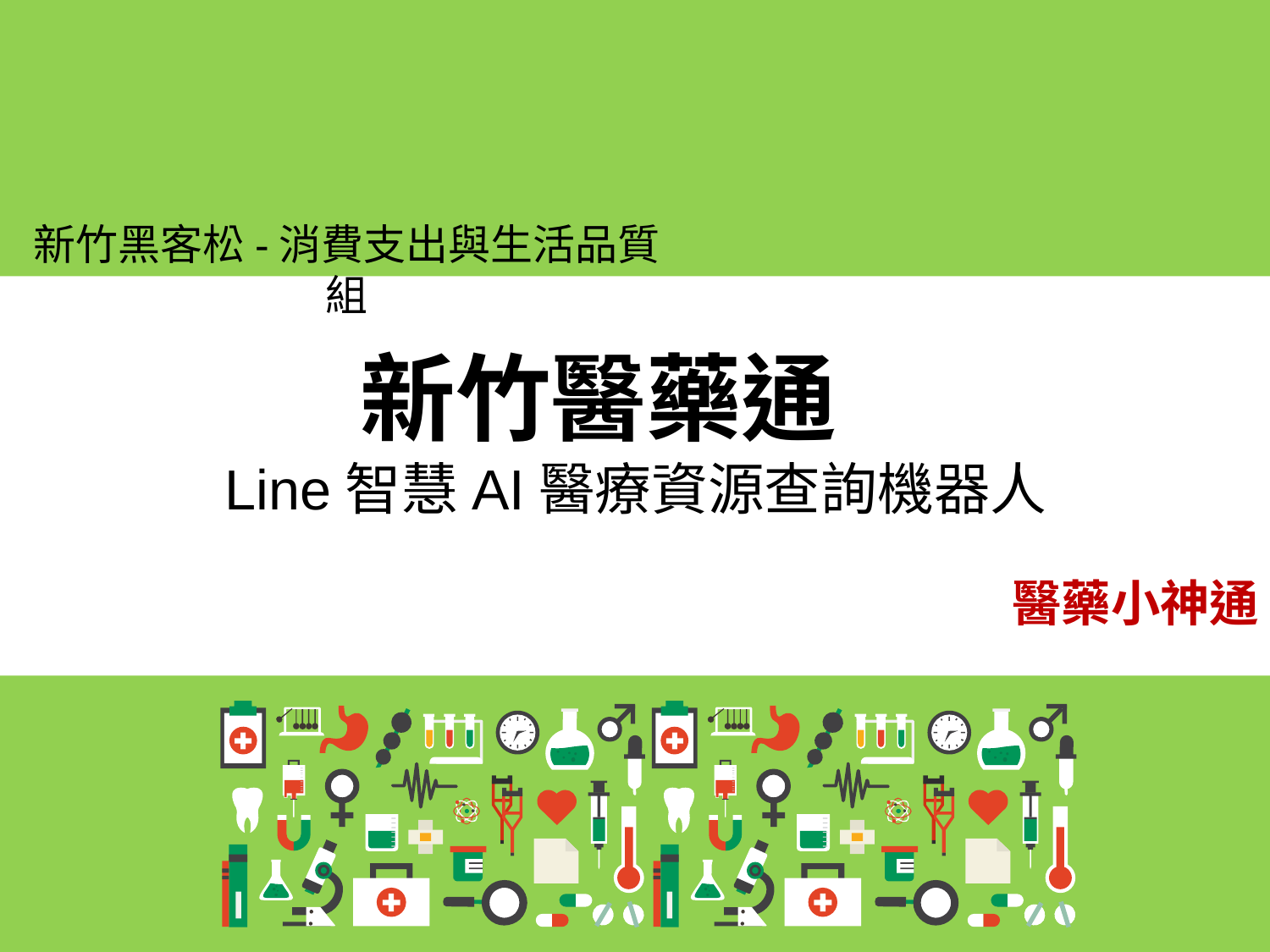

新竹黑客松-消費支出與生活品質組
               新竹醫藥通
Line智慧AI醫療資源查詢機器人
醫藥小神通